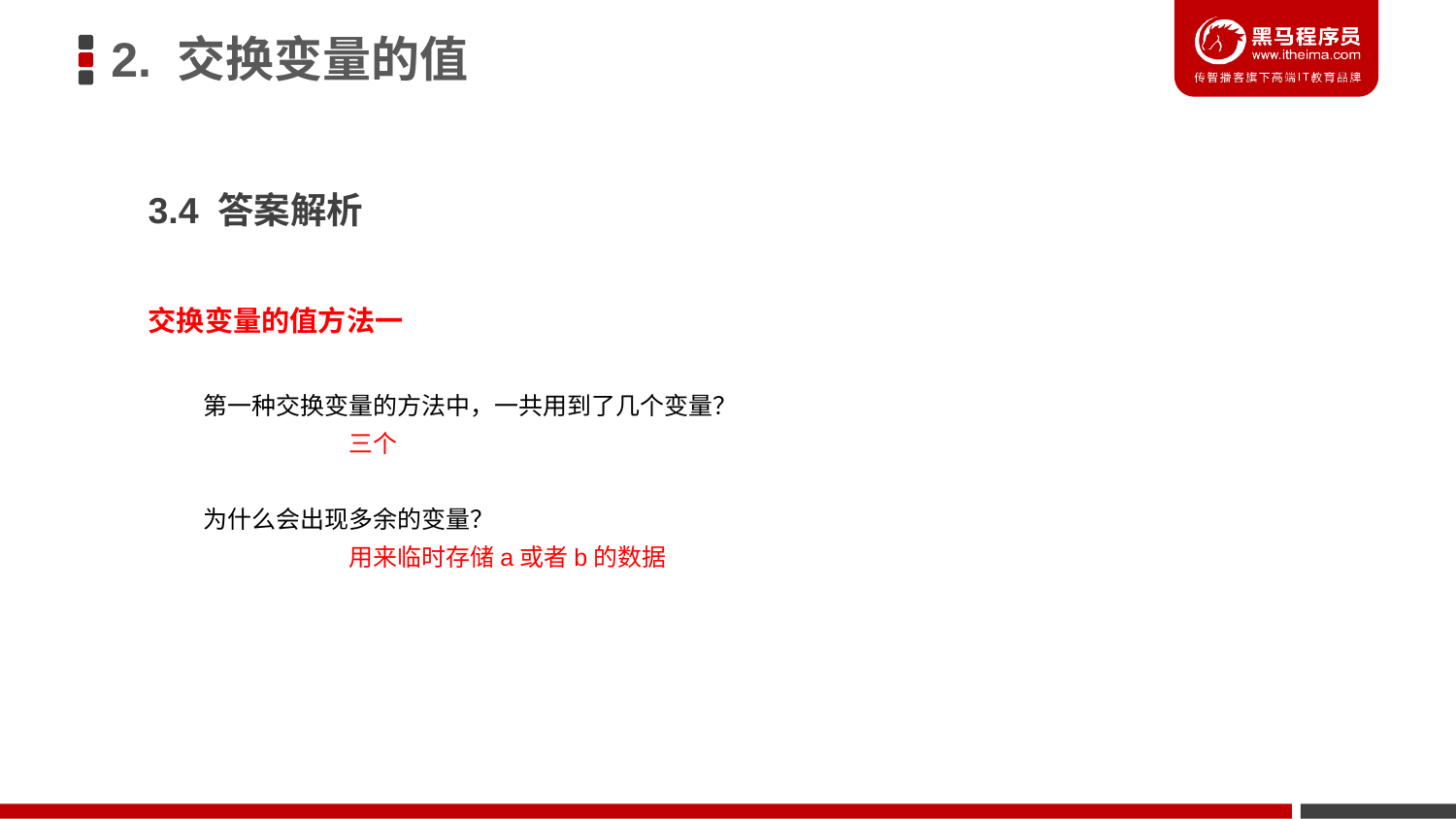

2. 交换变量的值
3.4 答案解析
交换变量的值方法一
第一种交换变量的方法中，一共用到了几个变量？
	三个

为什么会出现多余的变量？
	用来临时存储a或者b的数据